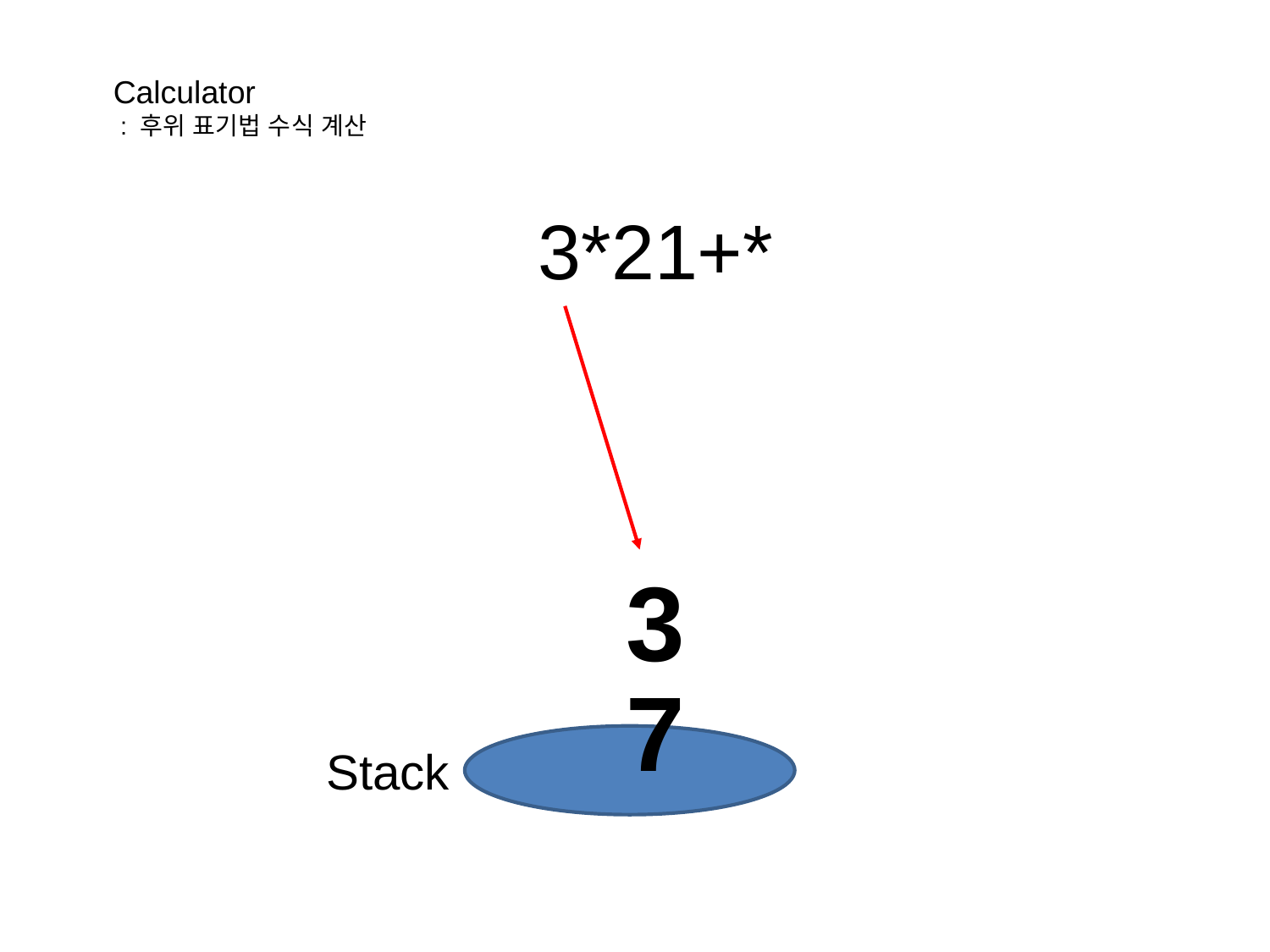

Calculator
 : 후위 표기법 수식 계산
3*21+*

3
7

Stack